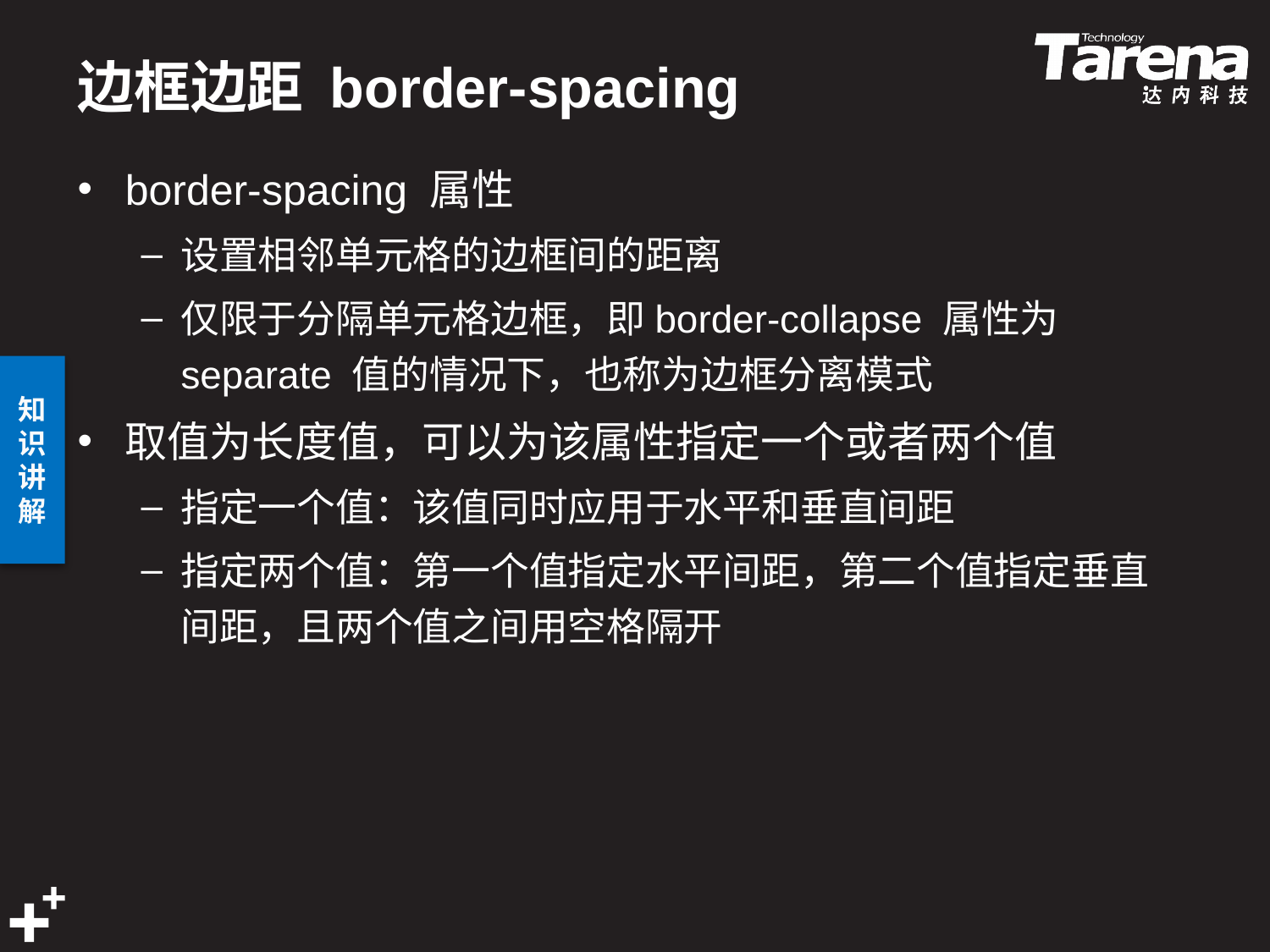

# 边框边距 border-spacing
border-spacing 属性
设置相邻单元格的边框间的距离
仅限于分隔单元格边框，即border-collapse 属性为separate 值的情况下，也称为边框分离模式
取值为长度值，可以为该属性指定一个或者两个值
指定一个值：该值同时应用于水平和垂直间距
指定两个值：第一个值指定水平间距，第二个值指定垂直间距，且两个值之间用空格隔开